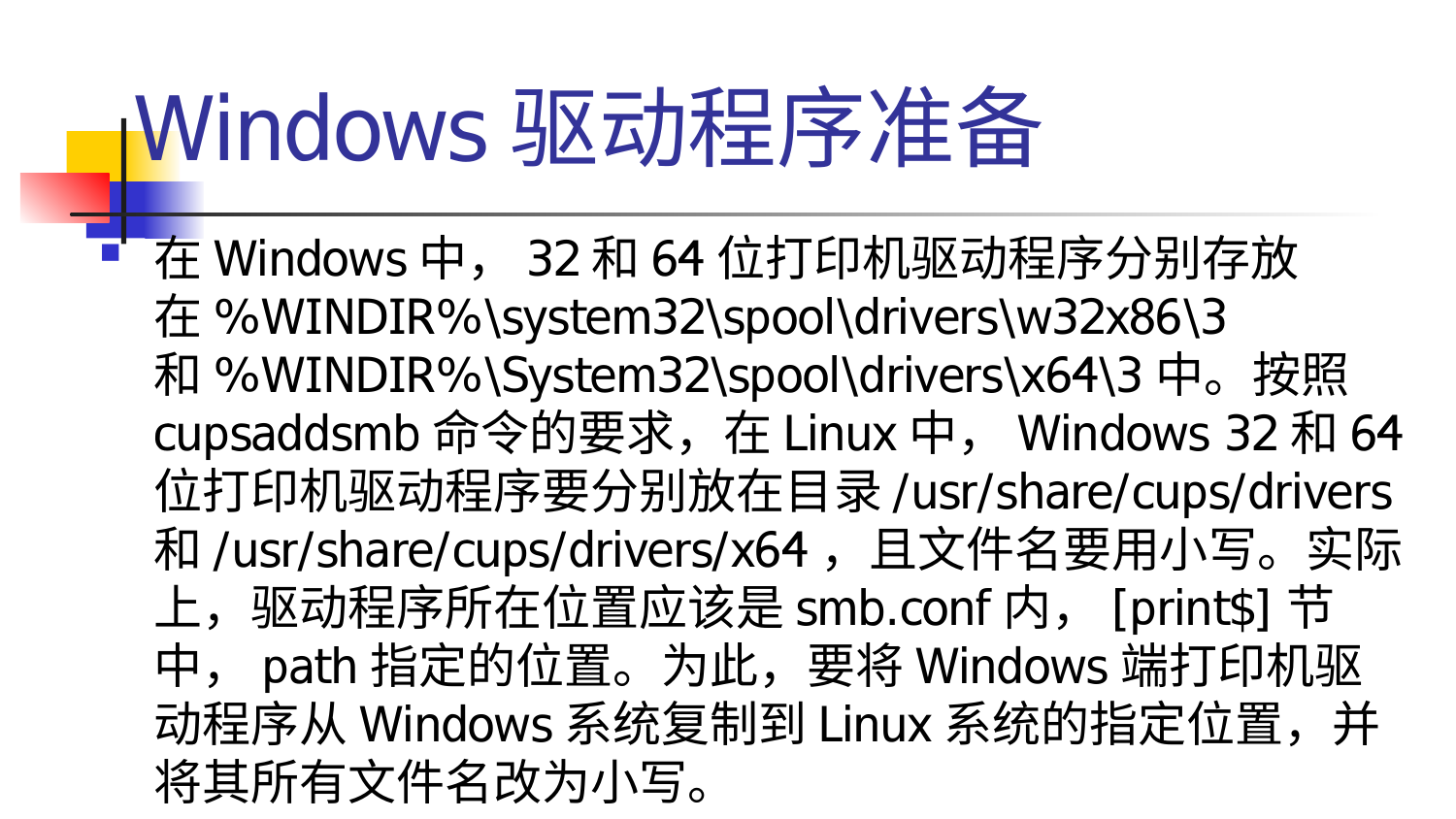

# Windows驱动程序准备
在Windows中，32和64位打印机驱动程序分别存放在%WINDIR%\system32\spool\drivers\w32x86\3和%WINDIR%\System32\spool\drivers\x64\3中。按照cupsaddsmb命令的要求，在Linux中，Windows 32和64位打印机驱动程序要分别放在目录/usr/share/cups/drivers和/usr/share/cups/drivers/x64，且文件名要用小写。实际上，驱动程序所在位置应该是smb.conf内，[print$]节中，path指定的位置。为此，要将Windows端打印机驱动程序从Windows系统复制到Linux系统的指定位置，并将其所有文件名改为小写。